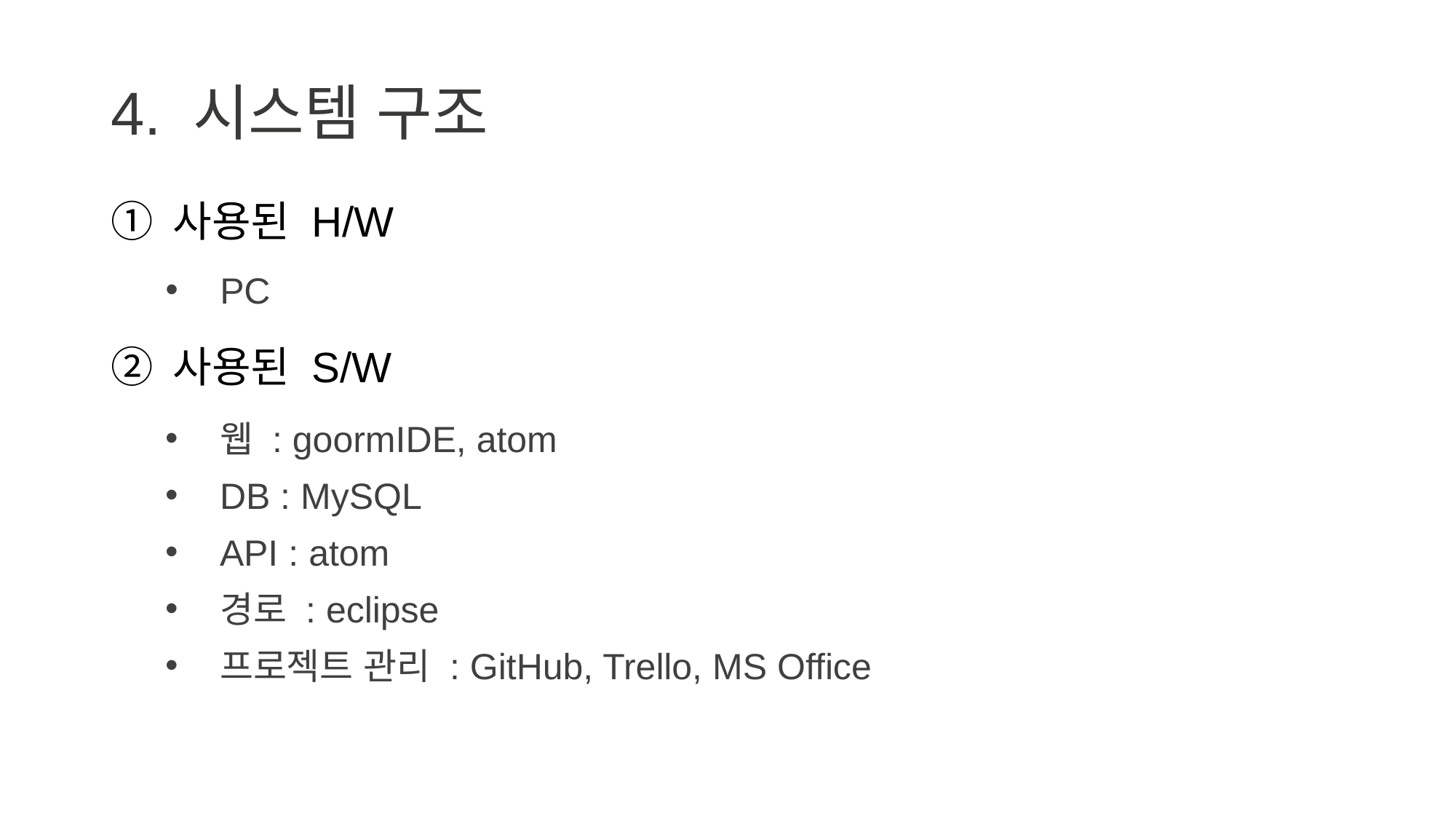

# 4. 시스템 구조
① 사용된 H/W
PC
② 사용된 S/W
웹 : goormIDE, atom
DB : MySQL
API : atom
경로 : eclipse
프로젝트 관리 : GitHub, Trello, MS Office